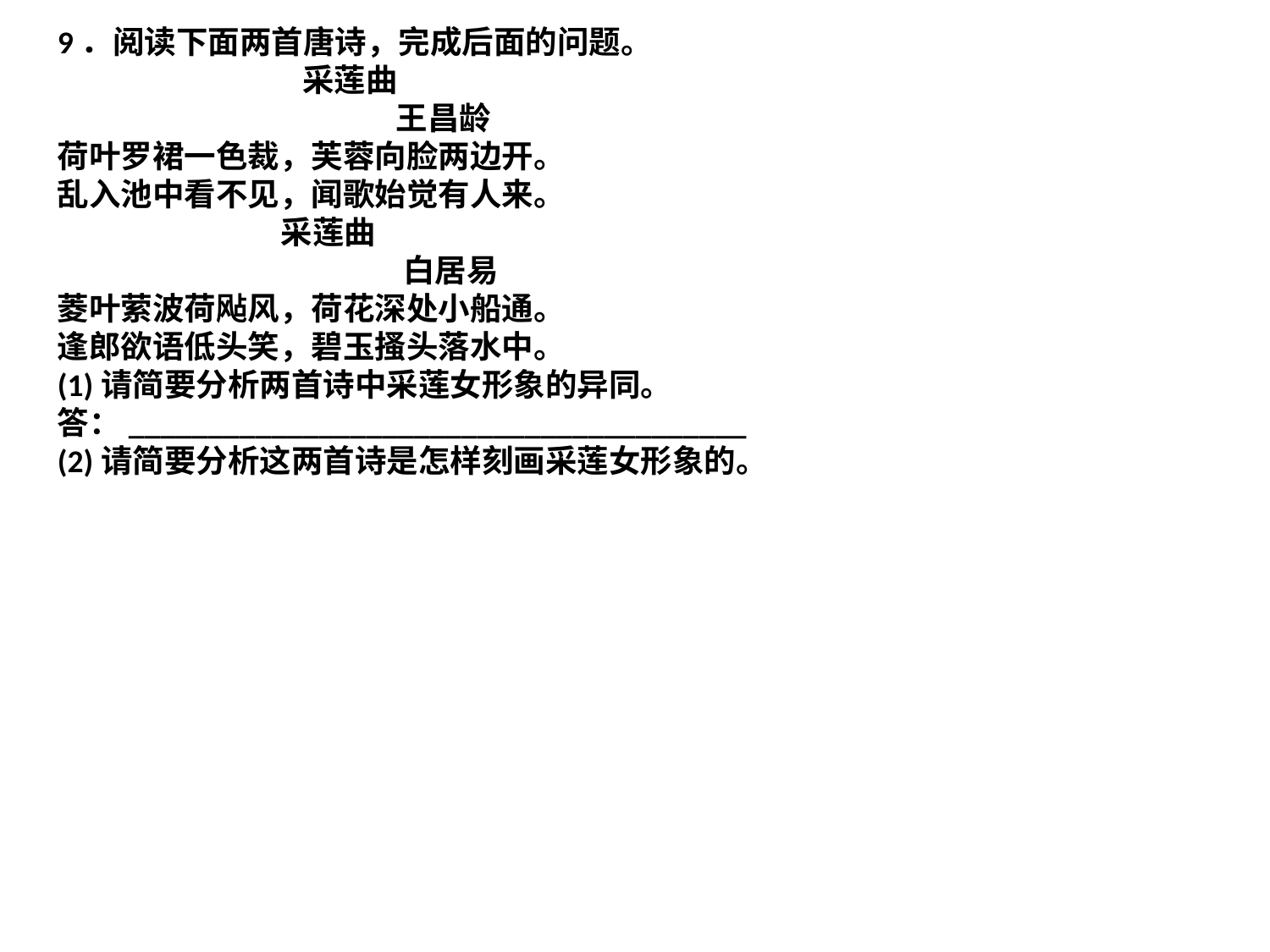

9．阅读下面两首唐诗，完成后面的问题。
                                 采莲曲
                                              王昌龄
荷叶罗裙一色裁，芙蓉向脸两边开。
乱入池中看不见，闻歌始觉有人来。
                              采莲曲
                                               白居易
菱叶萦波荷飐风，荷花深处小船通。
逢郎欲语低头笑，碧玉搔头落水中。
(1)请简要分析两首诗中采莲女形象的异同。
答：_______________________________________
(2)请简要分析这两首诗是怎样刻画采莲女形象的。